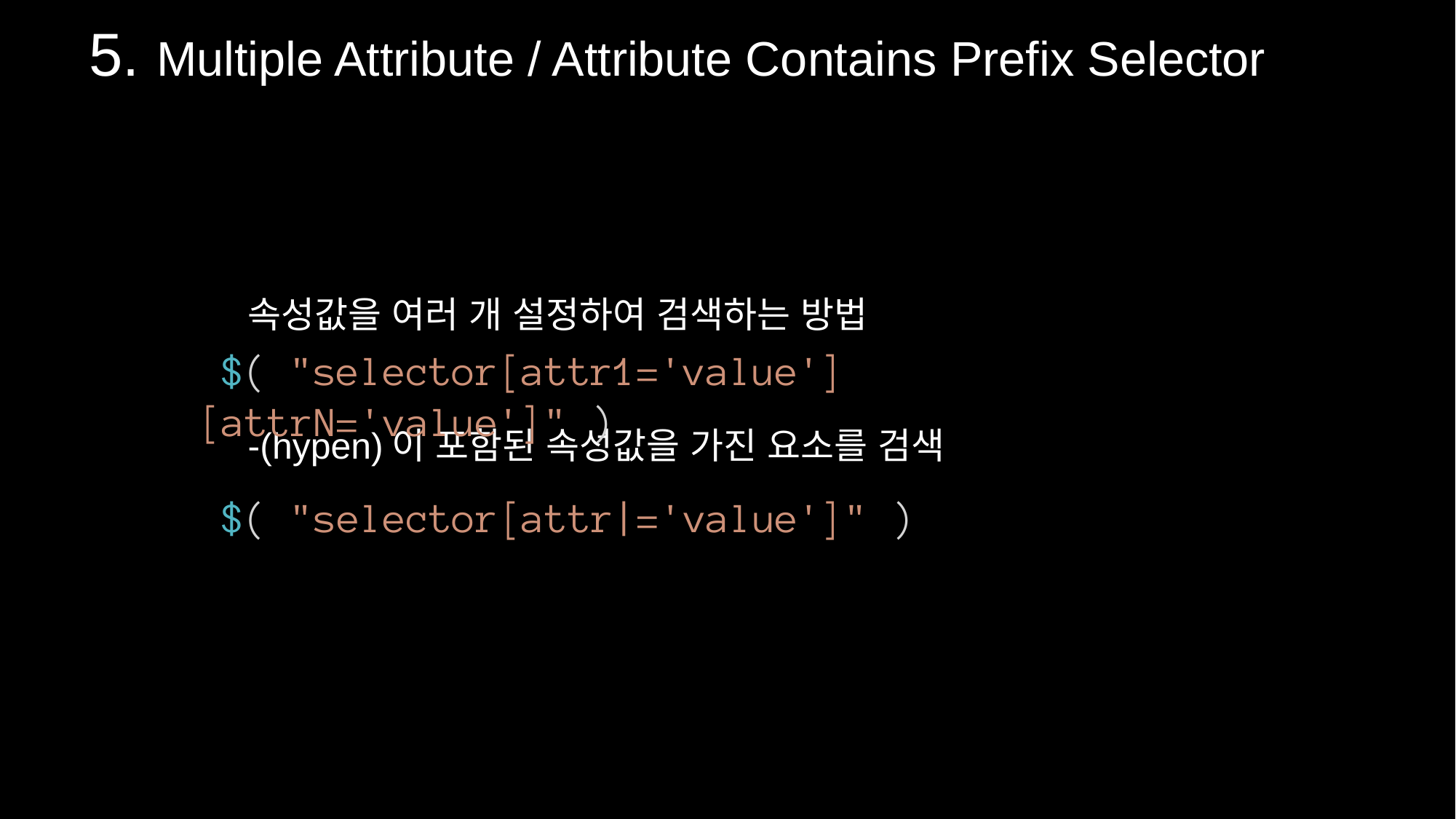

5. Multiple Attribute / Attribute Contains Prefix Selector
속성값을 여러 개 설정하여 검색하는 방법

-(hypen)이 포함된 속성값을 가진 요소를 검색
 $( "selector[attr1='value'][attrN='value']" )
 $( "selector[attr|='value']" )